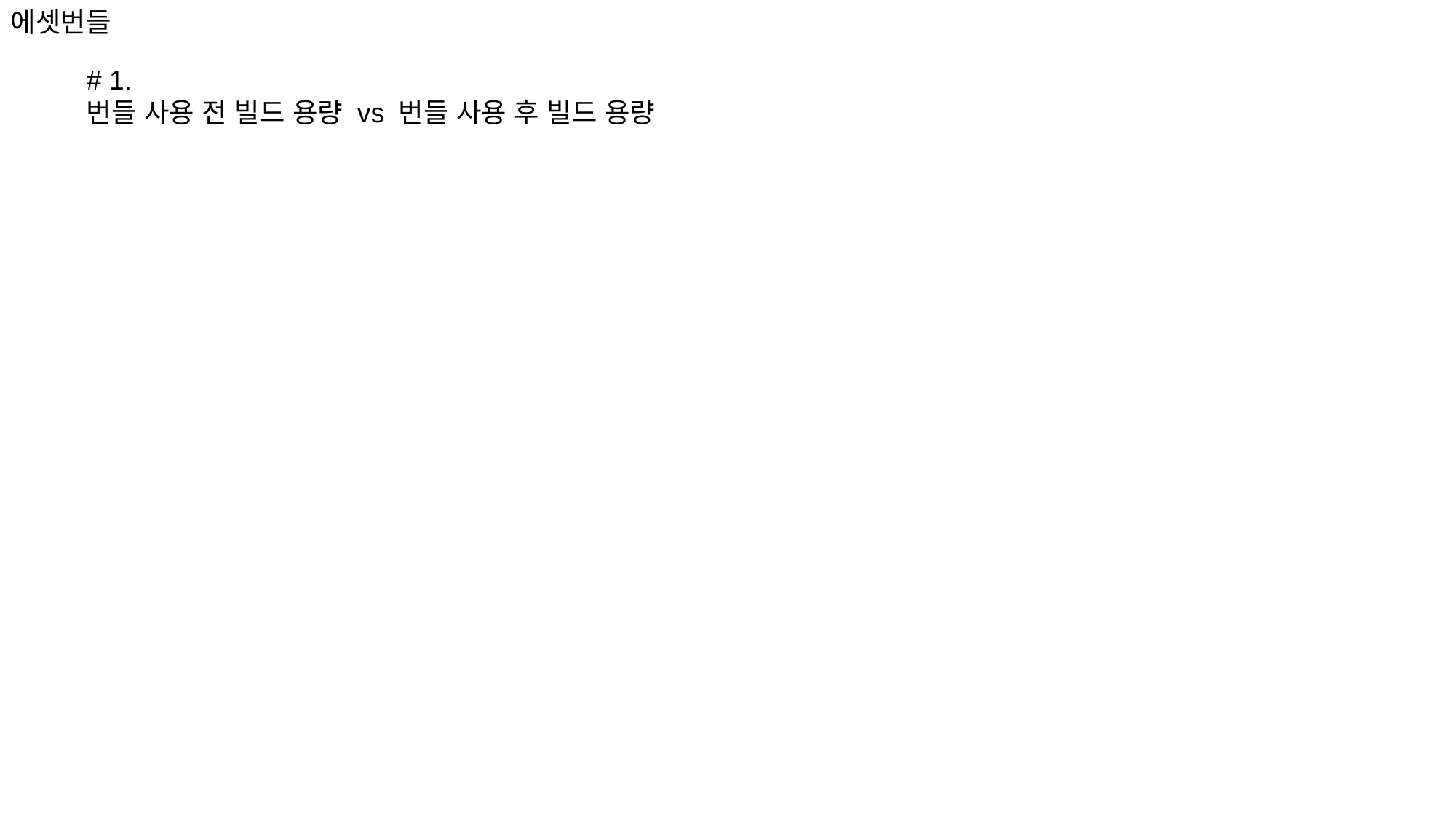

에셋번들
# 1.
번들 사용 전 빌드 용량 vs 번들 사용 후 빌드 용량